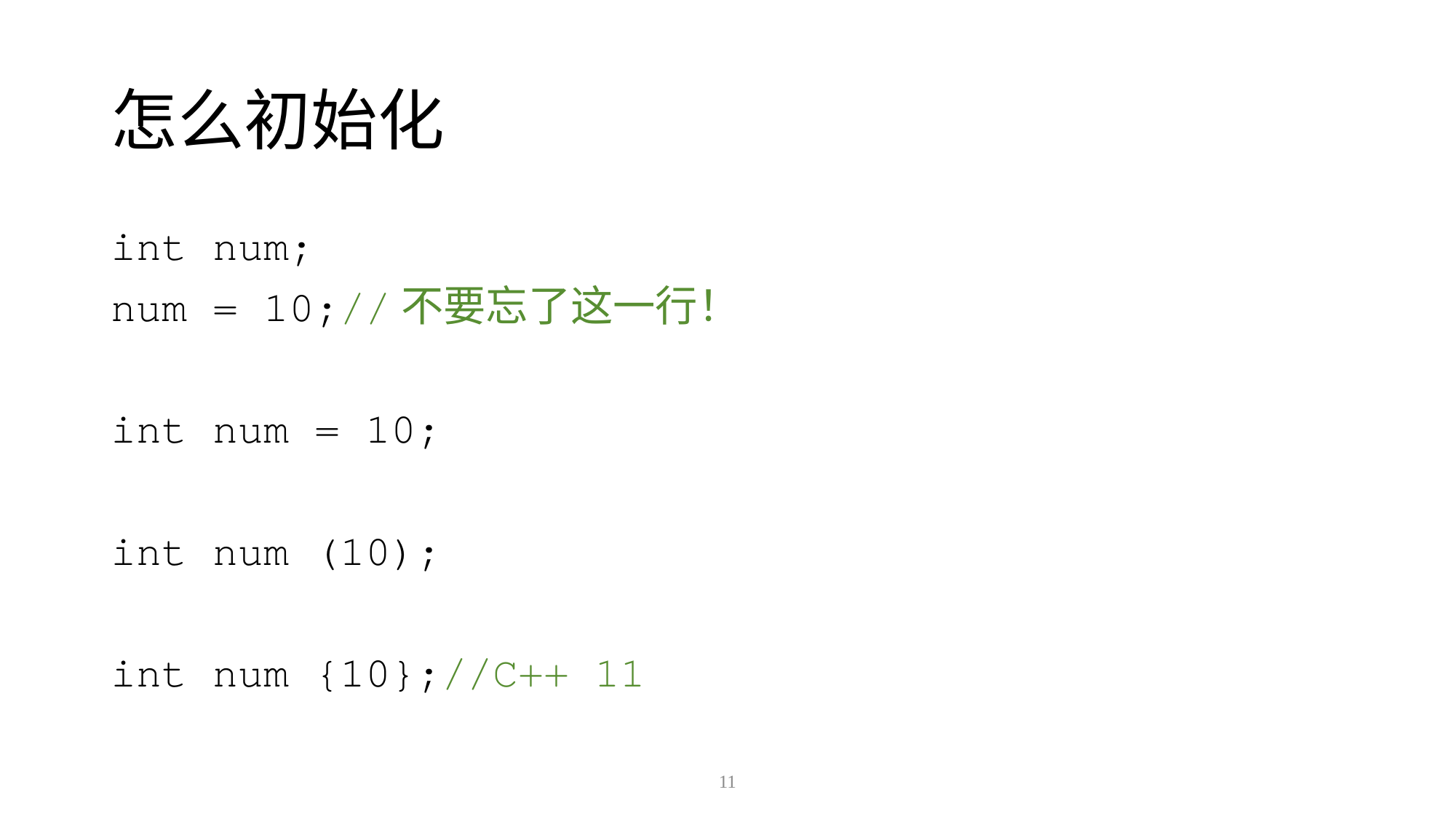

# 怎么初始化
int num;
num = 10;//不要忘了这一行！

int num = 10;

int num (10);

int num {10};//C++ 11

11